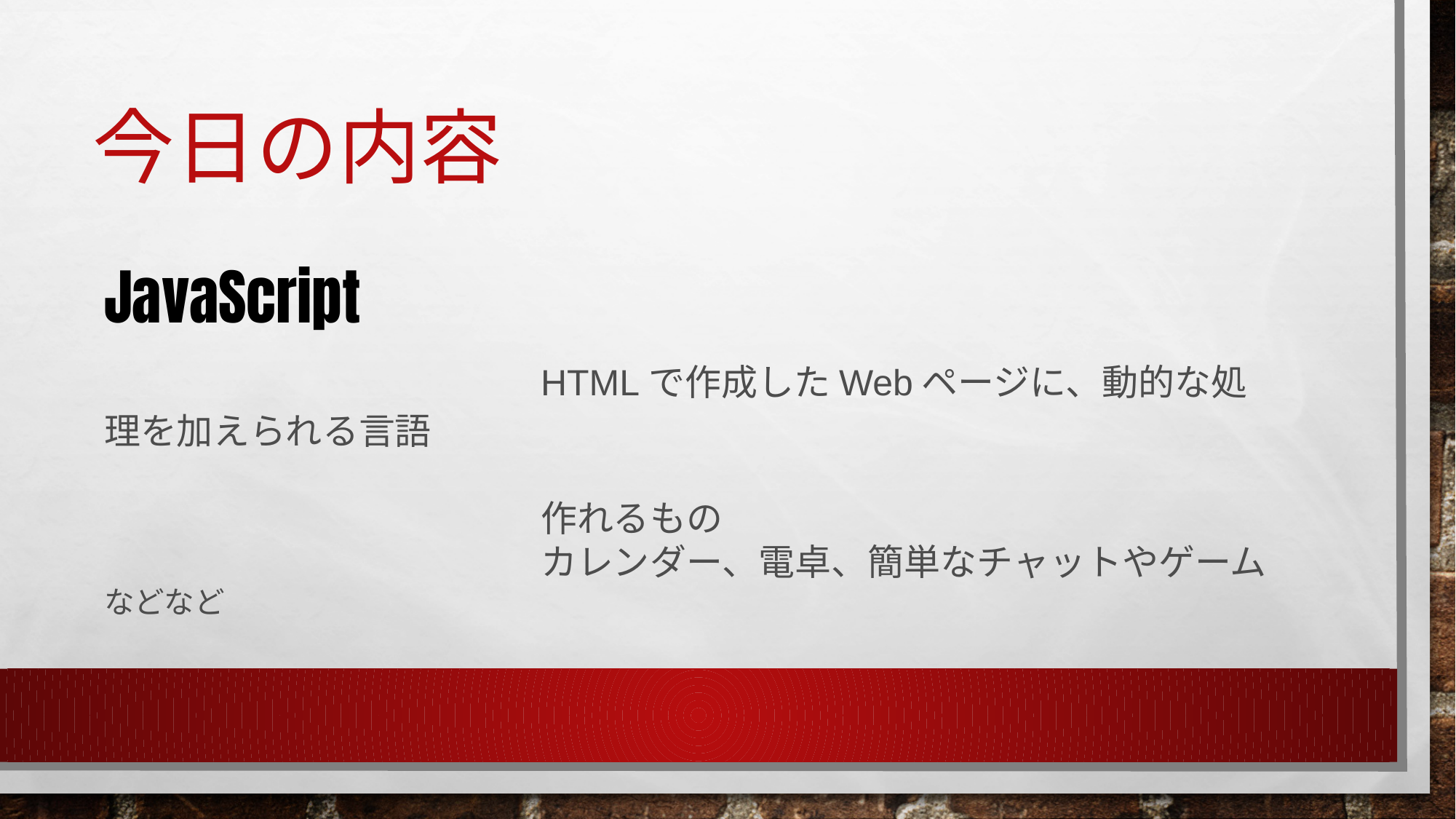

# 今日の内容
JavaScript
				HTMLで作成したWebページに、動的な処理を加えられる言語

				作れるもの
				カレンダー、電卓、簡単なチャットやゲームなどなど